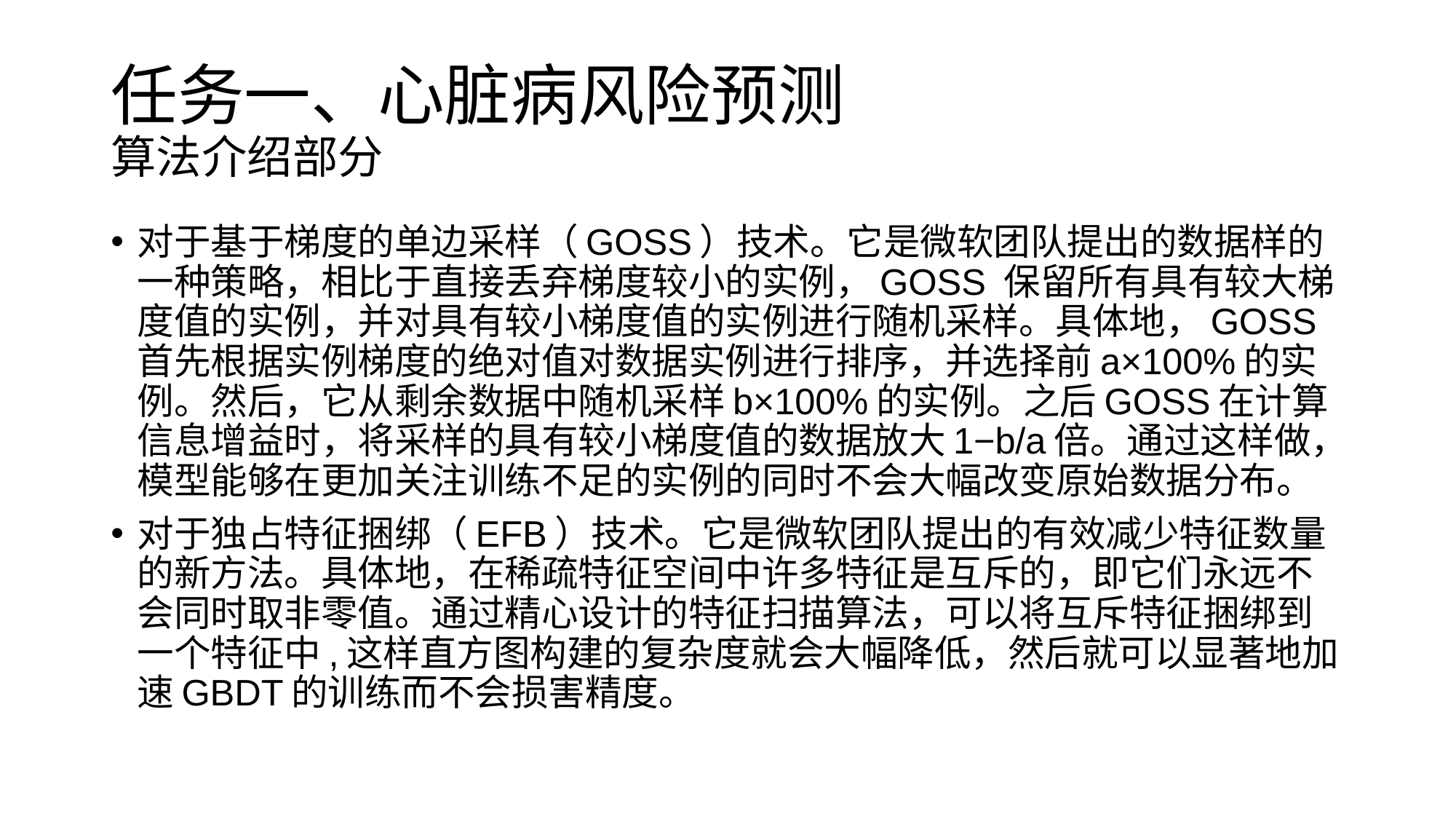

# 任务一、心脏病风险预测 算法介绍部分
对于基于梯度的单边采样（GOSS）技术。它是微软团队提出的数据样的一种策略，相比于直接丢弃梯度较小的实例，GOSS 保留所有具有较大梯度值的实例，并对具有较小梯度值的实例进行随机采样。具体地，GOSS首先根据实例梯度的绝对值对数据实例进行排序，并选择前a×100%的实例。然后，它从剩余数据中随机采样b×100%的实例。之后GOSS在计算信息增益时，将采样的具有较小梯度值的数据放大1−b/a倍。通过这样做，模型能够在更加关注训练不足的实例的同时不会大幅改变原始数据分布。
对于独占特征捆绑（EFB）技术。它是微软团队提出的有效减少特征数量的新方法。具体地，在稀疏特征空间中许多特征是互斥的，即它们永远不会同时取非零值。通过精心设计的特征扫描算法，可以将互斥特征捆绑到一个特征中,这样直方图构建的复杂度就会大幅降低，然后就可以显著地加速GBDT的训练而不会损害精度。